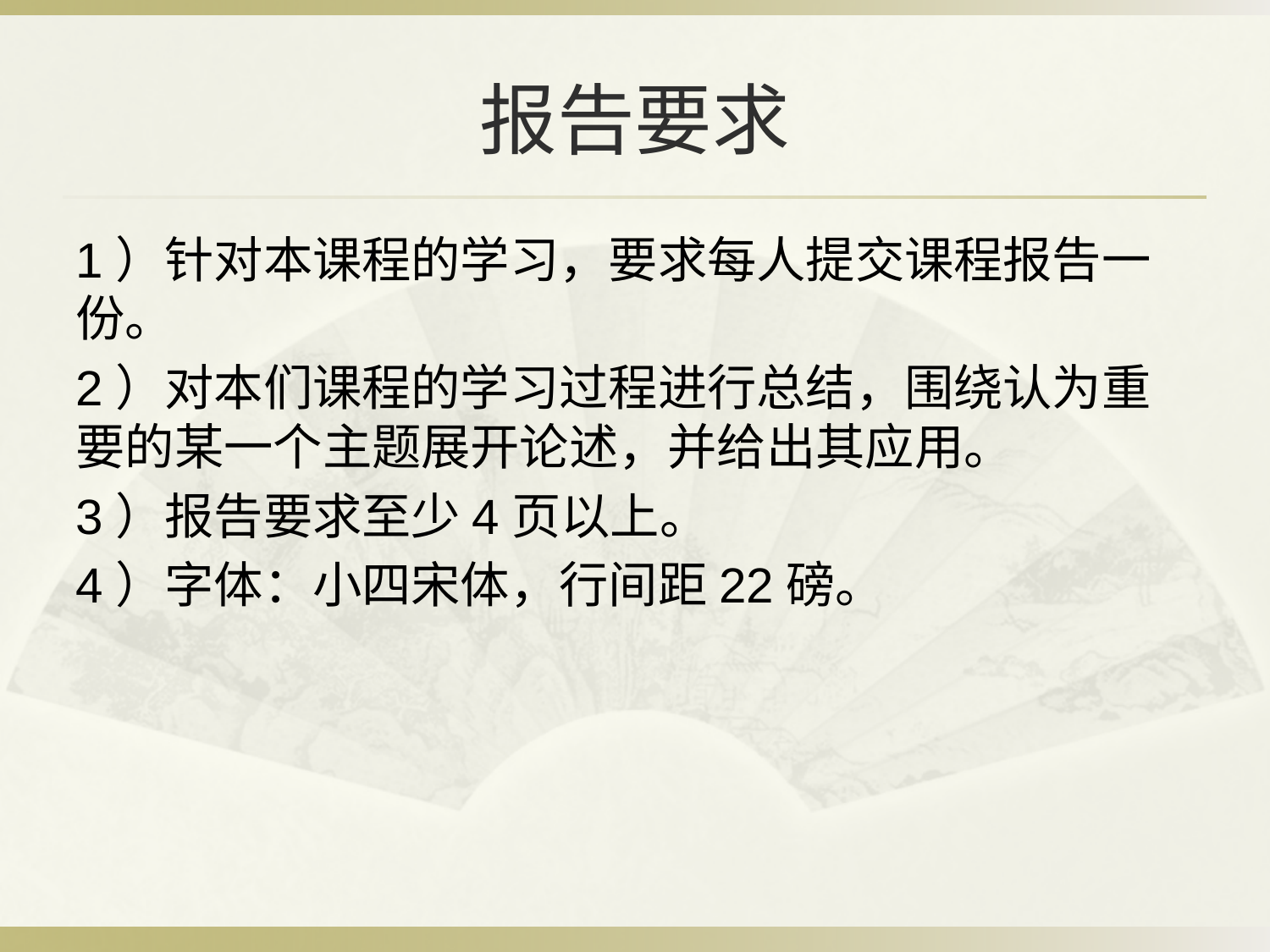

# 报告要求
1）针对本课程的学习，要求每人提交课程报告一份。
2）对本们课程的学习过程进行总结，围绕认为重要的某一个主题展开论述，并给出其应用。
3）报告要求至少4页以上。
4）字体：小四宋体，行间距22磅。